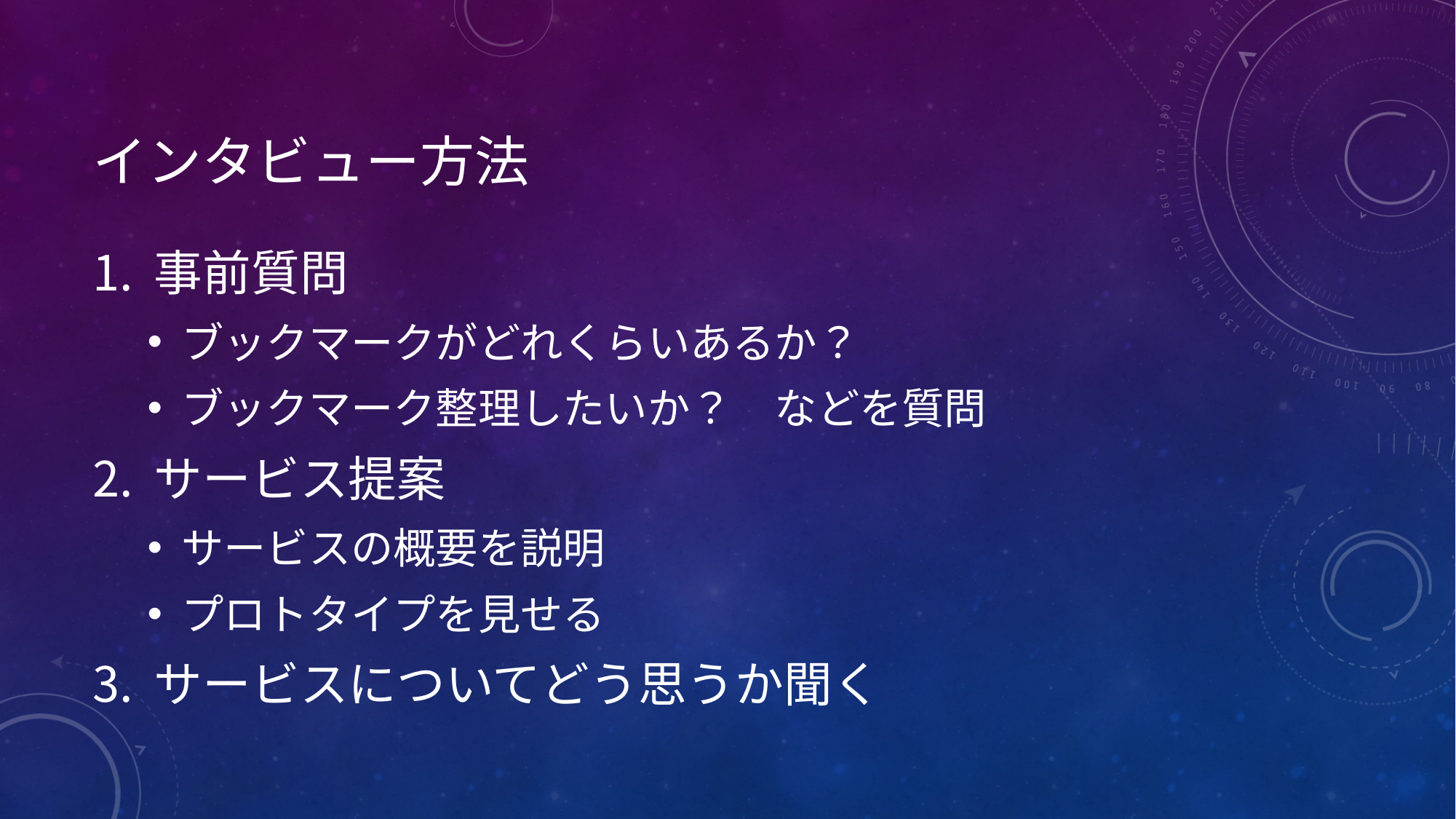

# インタビュー方法
事前質問
ブックマークがどれくらいあるか？
ブックマーク整理したいか？　などを質問
サービス提案
サービスの概要を説明
プロトタイプを見せる
サービスについてどう思うか聞く